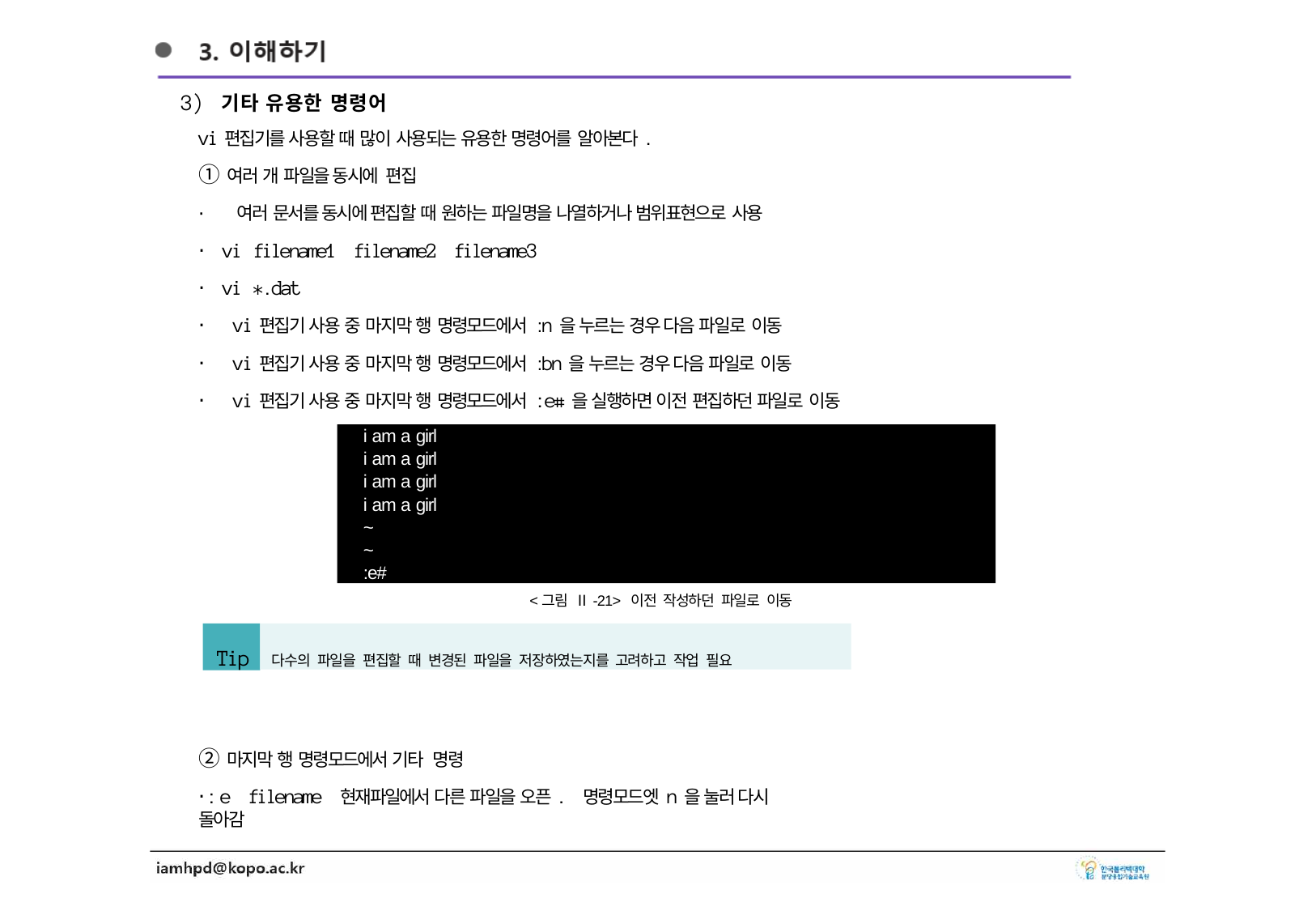

3) 기타 유용한 명령어
vi편집기를 사용할 때 많이 사용되는 유용한 명령어를 알아본다.
① 여러 개 파일을 동시에 편집
∙ 여러 문서를 동시에 편집할 때 원하는 파일명을 나열하거나 범위표현으로 사용
∙ vi filename1  filename2  filename3
∙ vi *.dat
∙ vi편집기 사용 중 마지막 행 명령모드에서 :n을 누르는 경우 다음 파일로 이동
∙ vi편집기 사용 중 마지막 행 명령모드에서 :bn을 누르는 경우 다음 파일로 이동
∙ vi편집기 사용 중 마지막 행 명령모드에서 :e#을 실행하면 이전 편집하던 파일로 이동
i am a girl
i am a girl
i am a girl   i am a girl
~
~
:e#
<그림 Ⅱ-21> 이전 작성하던 파일로 이동
Tip

다수의 파일을 편집할 때 변경된 파일을 저장하였는지를 고려하고 작업 필요
② 마지막 행 명령모드에서 기타 명령
∙:e filename 현재파일에서 다른 파일을 오픈. 명령모드엣 n을 눌러 다시 돌아감